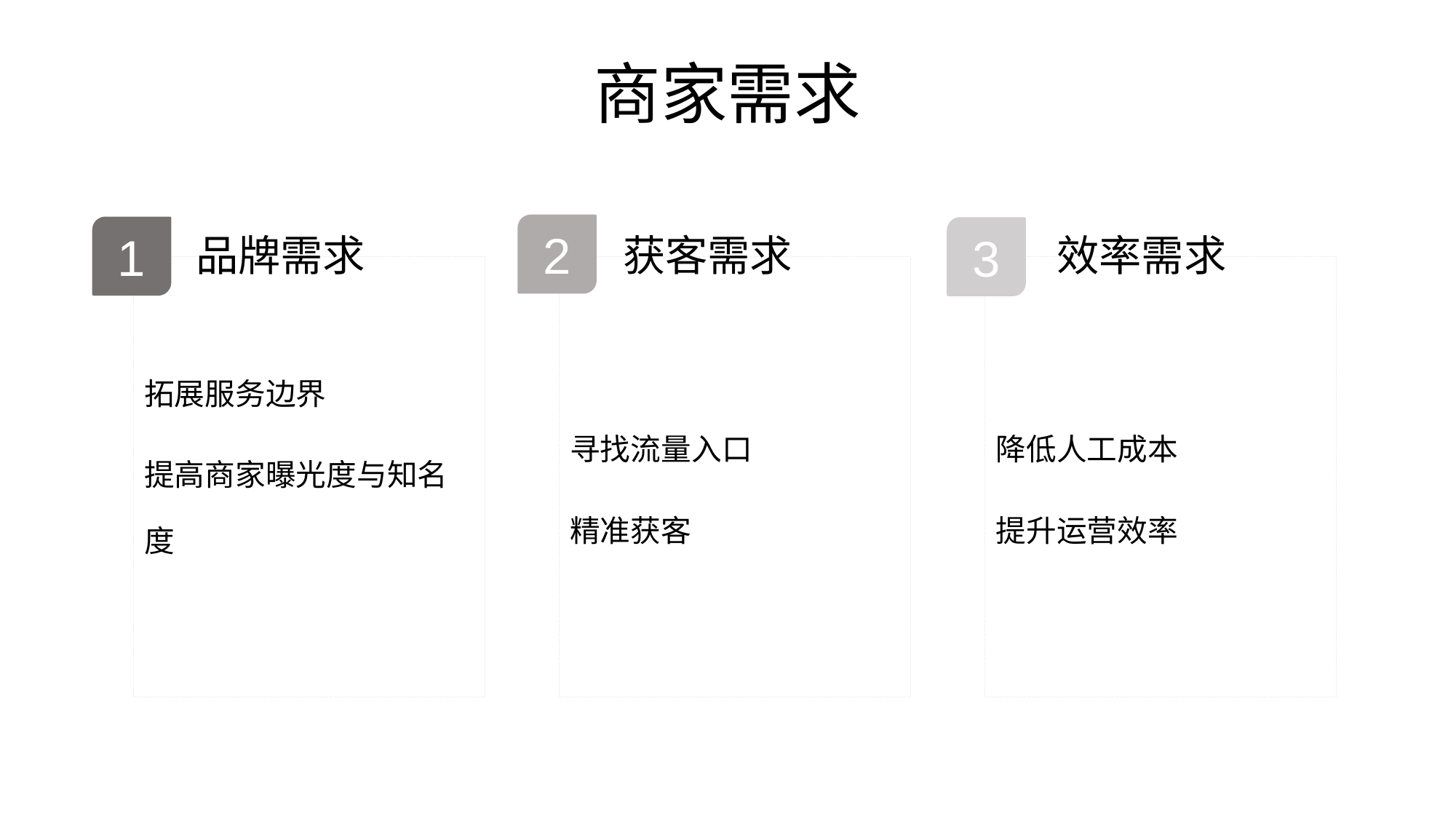

商家需求
2
1
3
品牌需求
获客需求
效率需求
拓展服务边界
提高商家曝光度与知名度

寻找流量入口
精准获客
降低人工成本
提升运营效率